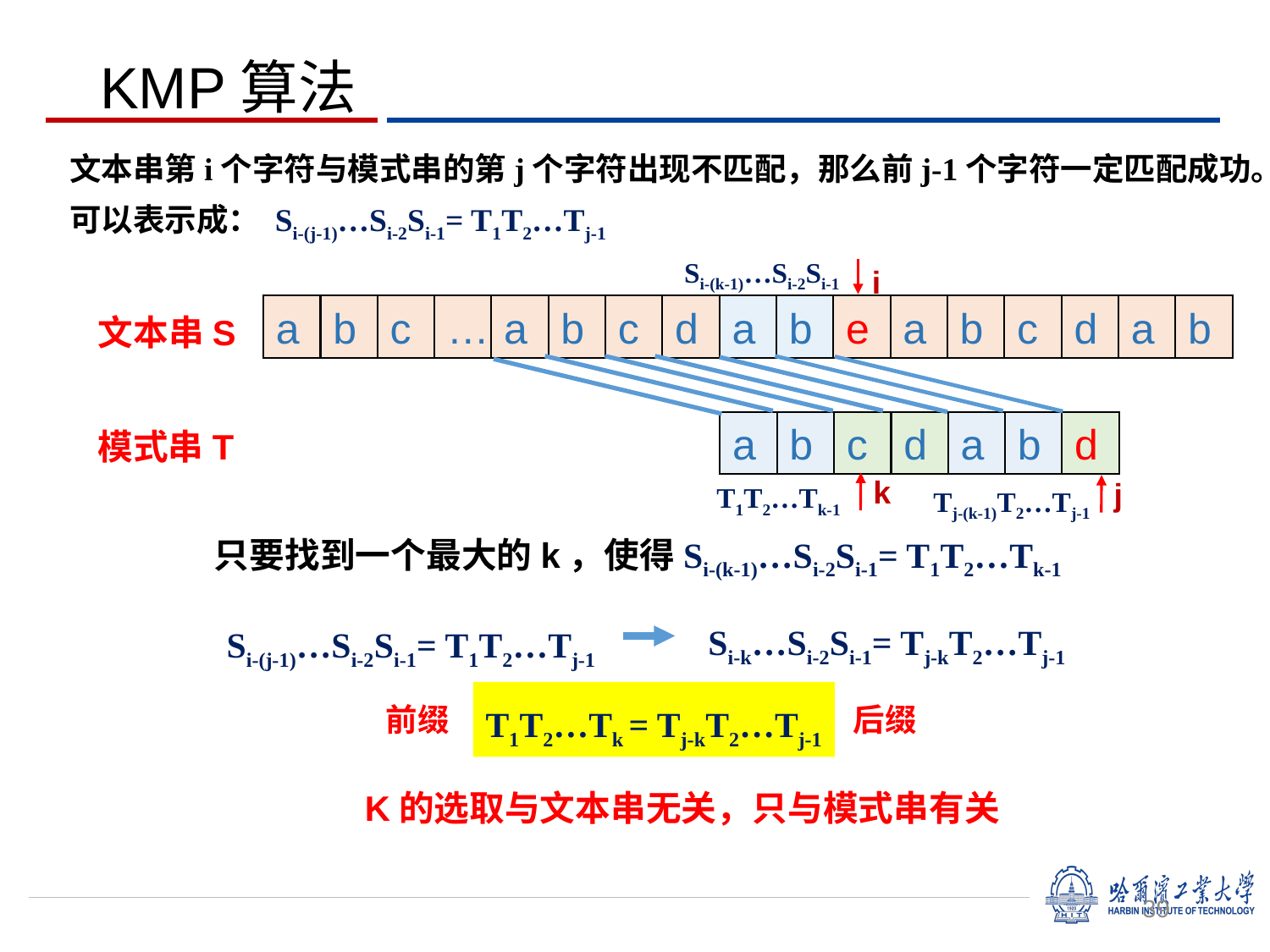

# KMP算法
文本串第i个字符与模式串的第j个字符出现不匹配，那么前j-1个字符一定匹配成功。可以表示成： Si-(j-1)…Si-2Si-1= T1T2…Tj-1

Si-(k-1)…Si-2Si-1
i
a
b
c
…
a
b
c
d
a
b
e
a
b
c
d
a
b
文本串S
a
b
c
d
a
b
d
模式串T
k
Tj-(k-1)T2…Tj-1
j
T1T2…Tk-1
只要找到一个最大的k，使得Si-(k-1)…Si-2Si-1= T1T2…Tk-1
Si-k…Si-2Si-1= Tj-kT2…Tj-1
Si-(j-1)…Si-2Si-1= T1T2…Tj-1
T1T2…Tk = Tj-kT2…Tj-1
前缀
后缀
K的选取与文本串无关，只与模式串有关
39